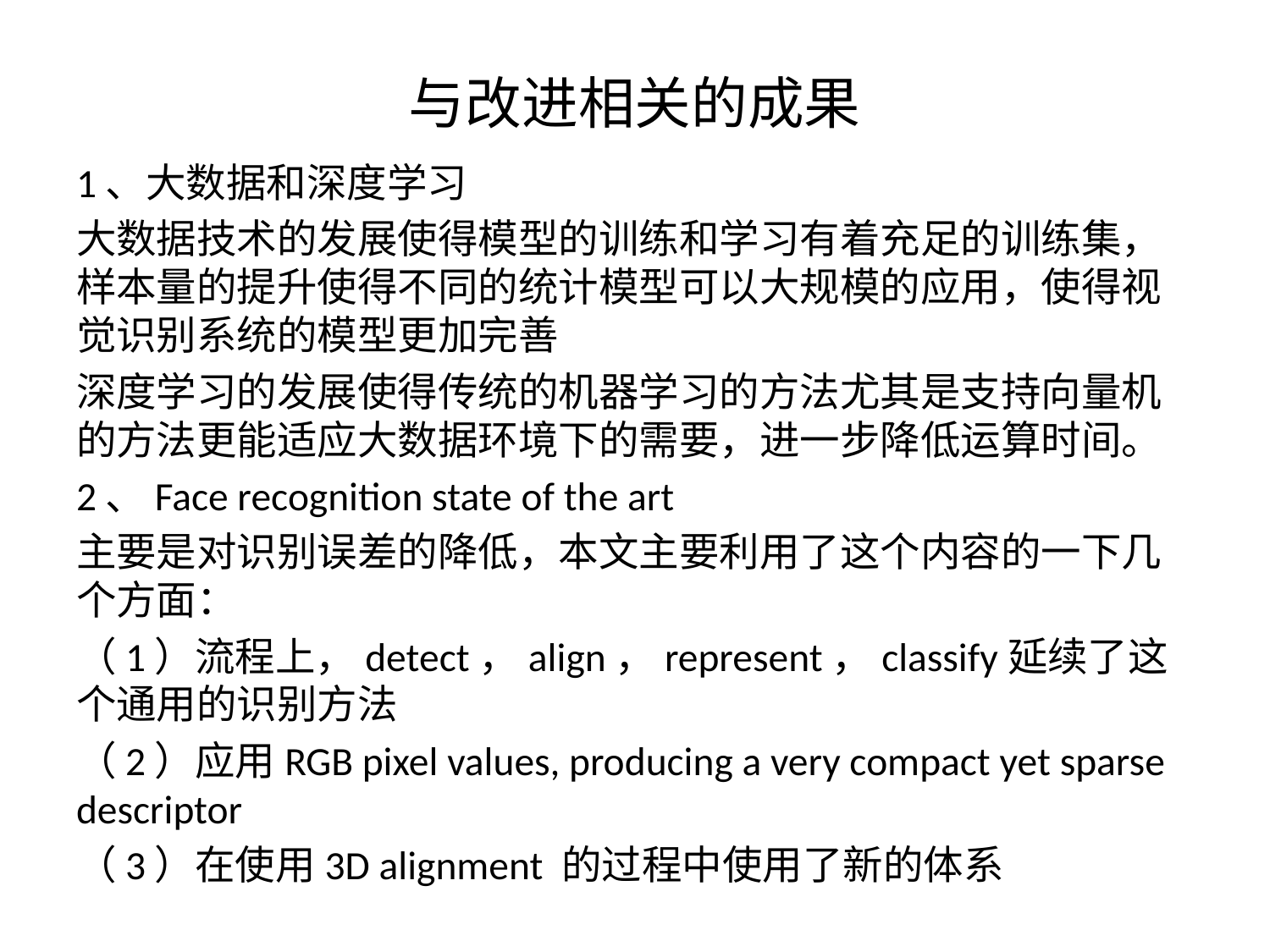

# 与改进相关的成果
1、大数据和深度学习
大数据技术的发展使得模型的训练和学习有着充足的训练集，样本量的提升使得不同的统计模型可以大规模的应用，使得视觉识别系统的模型更加完善
深度学习的发展使得传统的机器学习的方法尤其是支持向量机的方法更能适应大数据环境下的需要，进一步降低运算时间。
2、Face recognition state of the art
主要是对识别误差的降低，本文主要利用了这个内容的一下几个方面：
（1）流程上，detect，align，represent，classify延续了这个通用的识别方法
（2）应用RGB pixel values, producing a very compact yet sparse descriptor
（3）在使用3D alignment 的过程中使用了新的体系